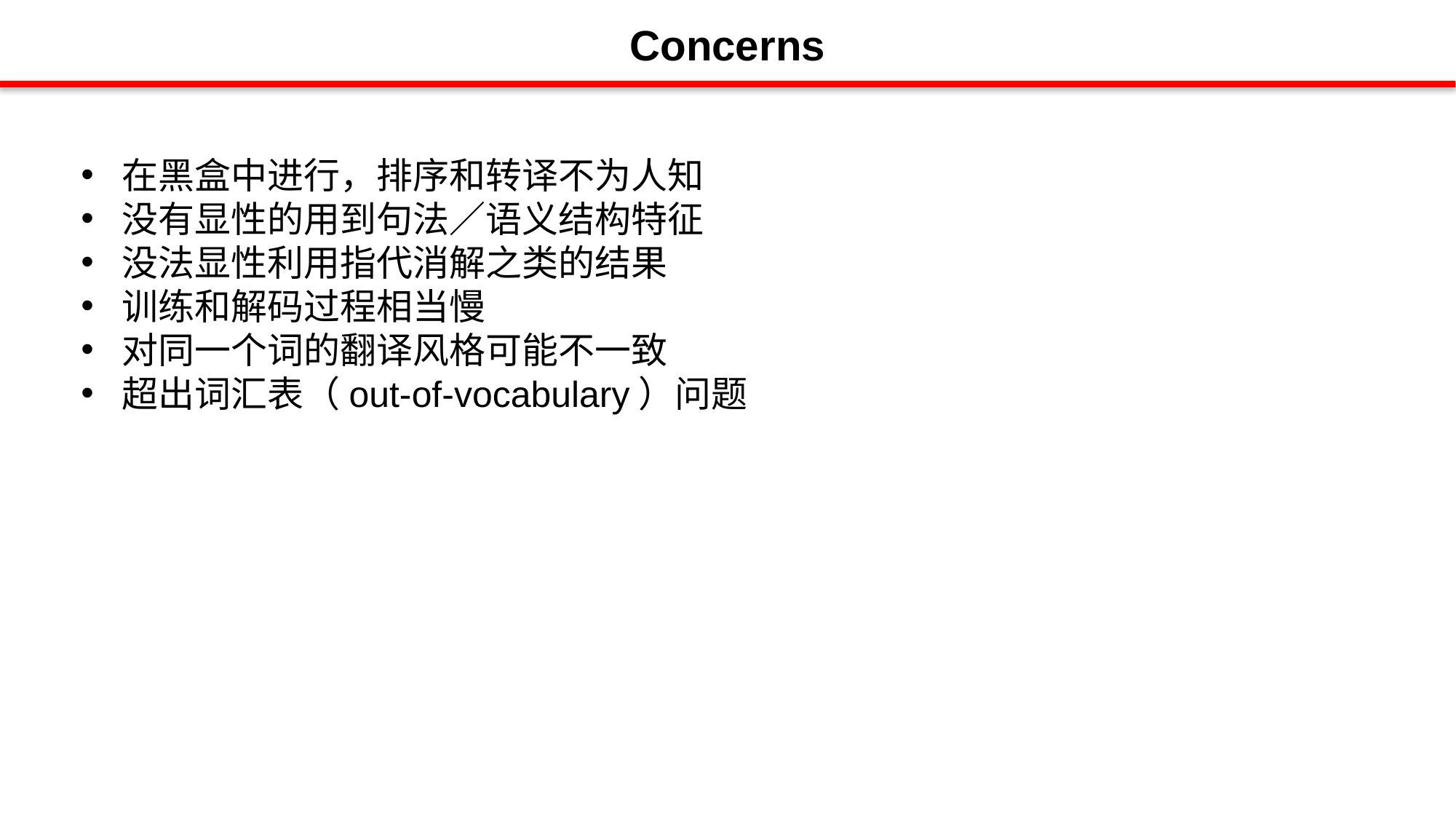

Concerns
在黑盒中进行，排序和转译不为人知
没有显性的用到句法／语义结构特征
没法显性利用指代消解之类的结果
训练和解码过程相当慢
对同一个词的翻译风格可能不一致
超出词汇表（out-of-vocabulary）问题